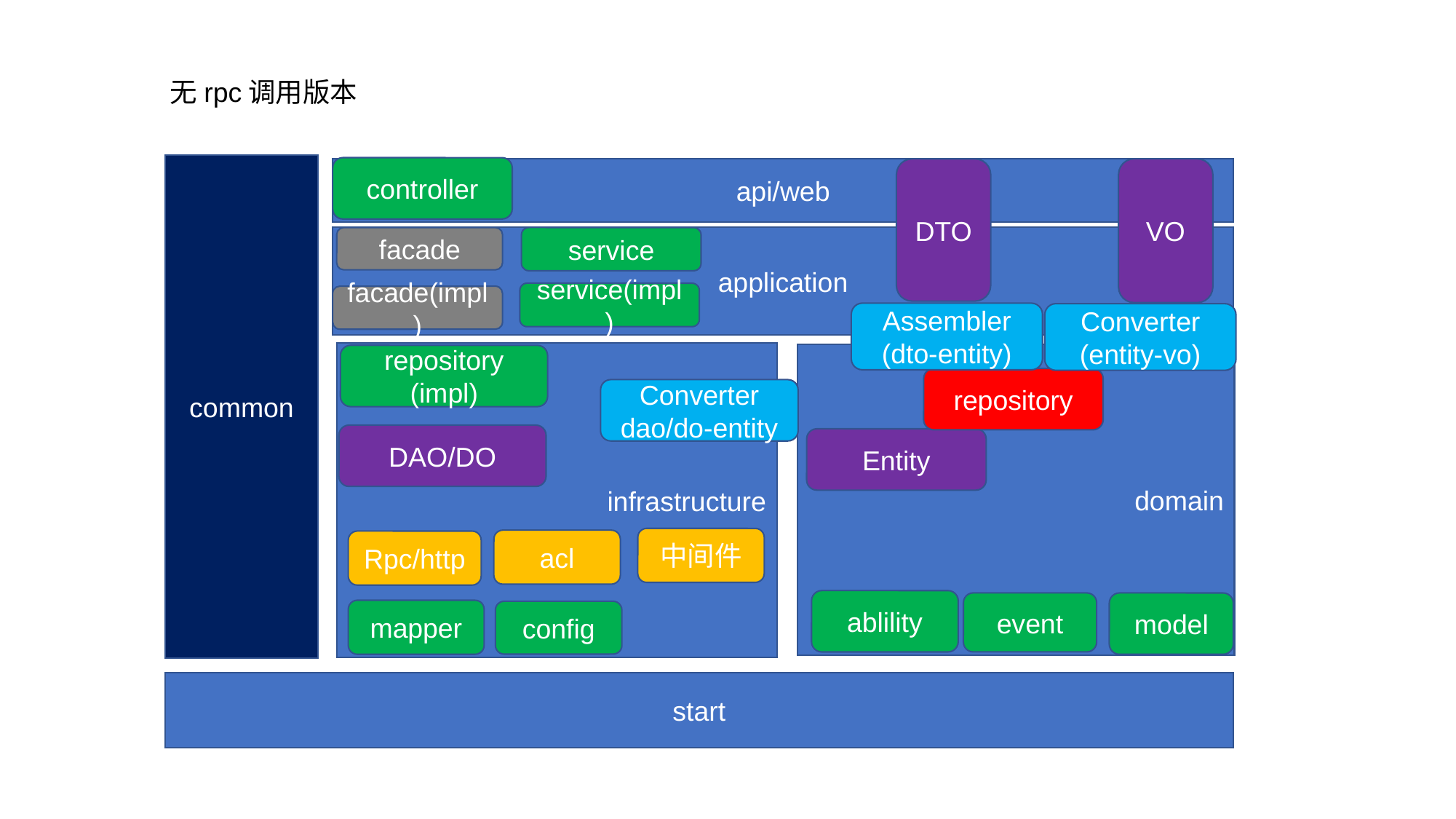

无rpc调用版本
common
controller
api/web
VO
DTO
application
service
facade
service(impl)
facade(impl)
Assembler
(dto-entity)
Converter
(entity-vo)
infrastructure
domain
repository
(impl)
repository
Converter
dao/do-entity
DAO/DO
Entity
中间件
acl
Rpc/http
ablility
event
model
mapper
config
start